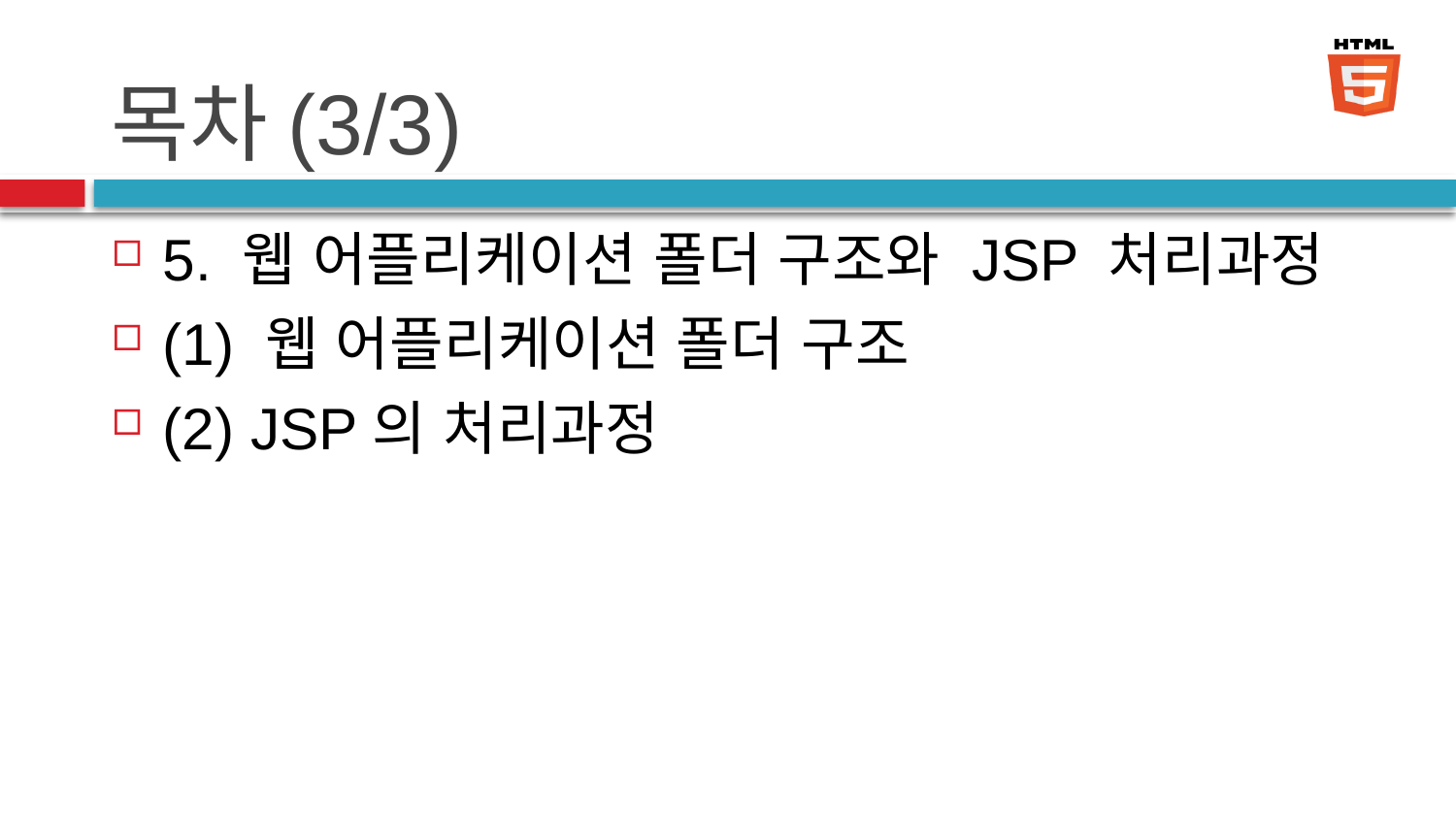

# 목차(3/3)
5. 웹 어플리케이션 폴더 구조와 JSP 처리과정
(1) 웹 어플리케이션 폴더 구조
(2) JSP의 처리과정